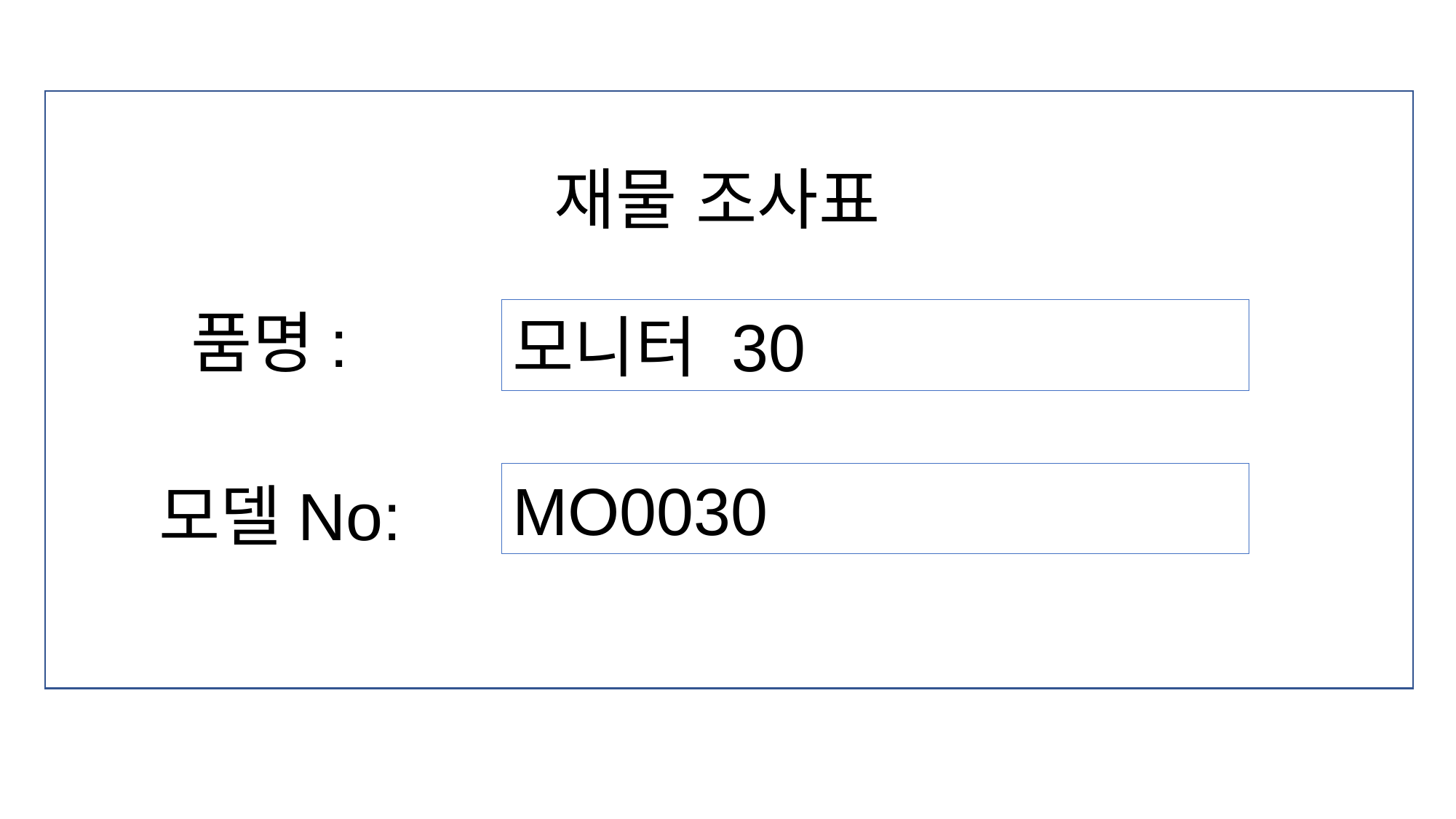

재물 조사표
품명:
모니터 30
MO0030
모델No: